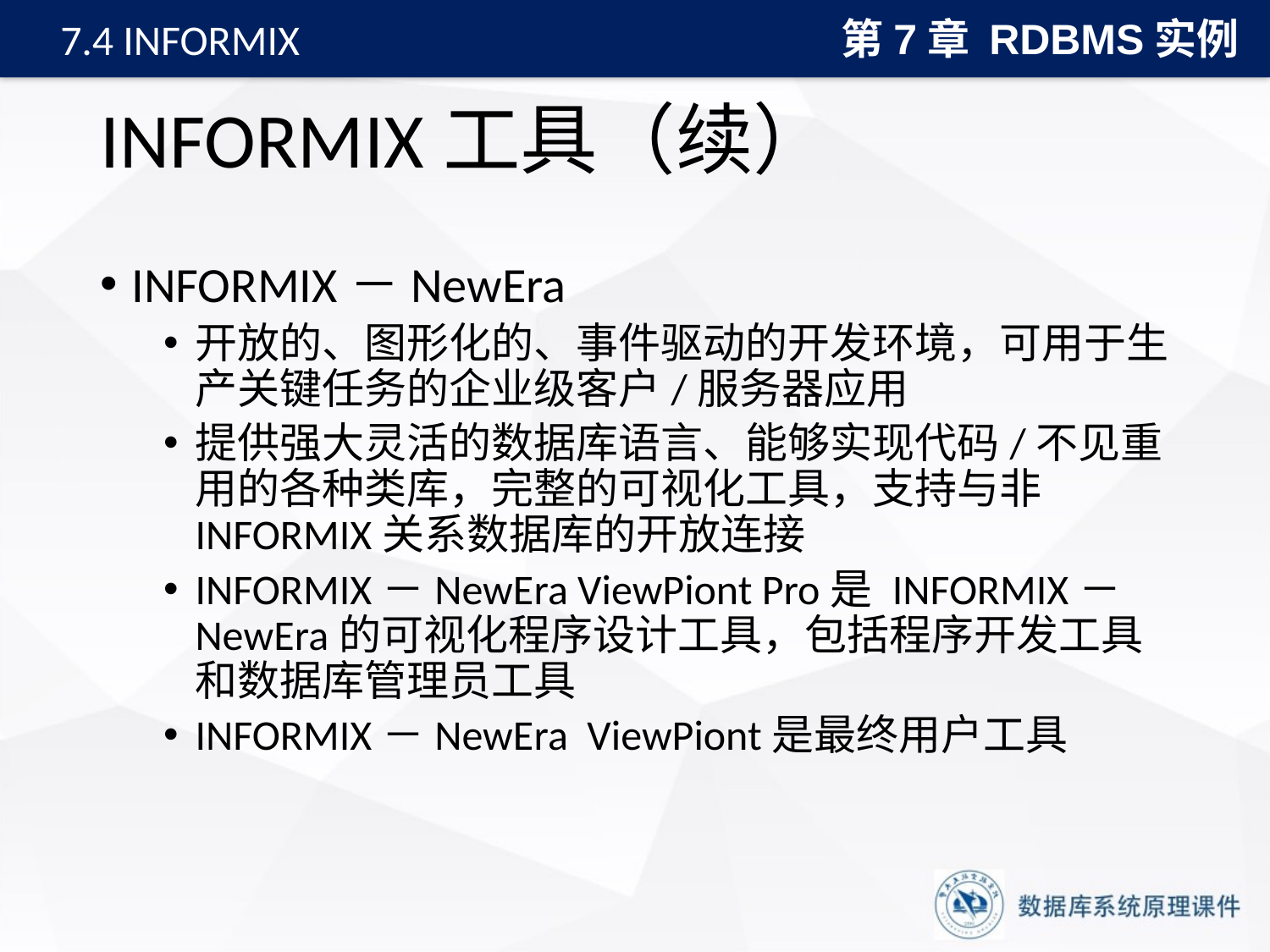

第7章 RDBMS实例
7.4 INFORMIX
# INFORMIX工具（续）
INFORMIX－NewEra
开放的、图形化的、事件驱动的开发环境，可用于生产关键任务的企业级客户/服务器应用
提供强大灵活的数据库语言、能够实现代码/不见重用的各种类库，完整的可视化工具，支持与非INFORMIX关系数据库的开放连接
INFORMIX－NewEra ViewPiont Pro是 INFORMIX－NewEra的可视化程序设计工具，包括程序开发工具和数据库管理员工具
INFORMIX－NewEra  ViewPiont是最终用户工具